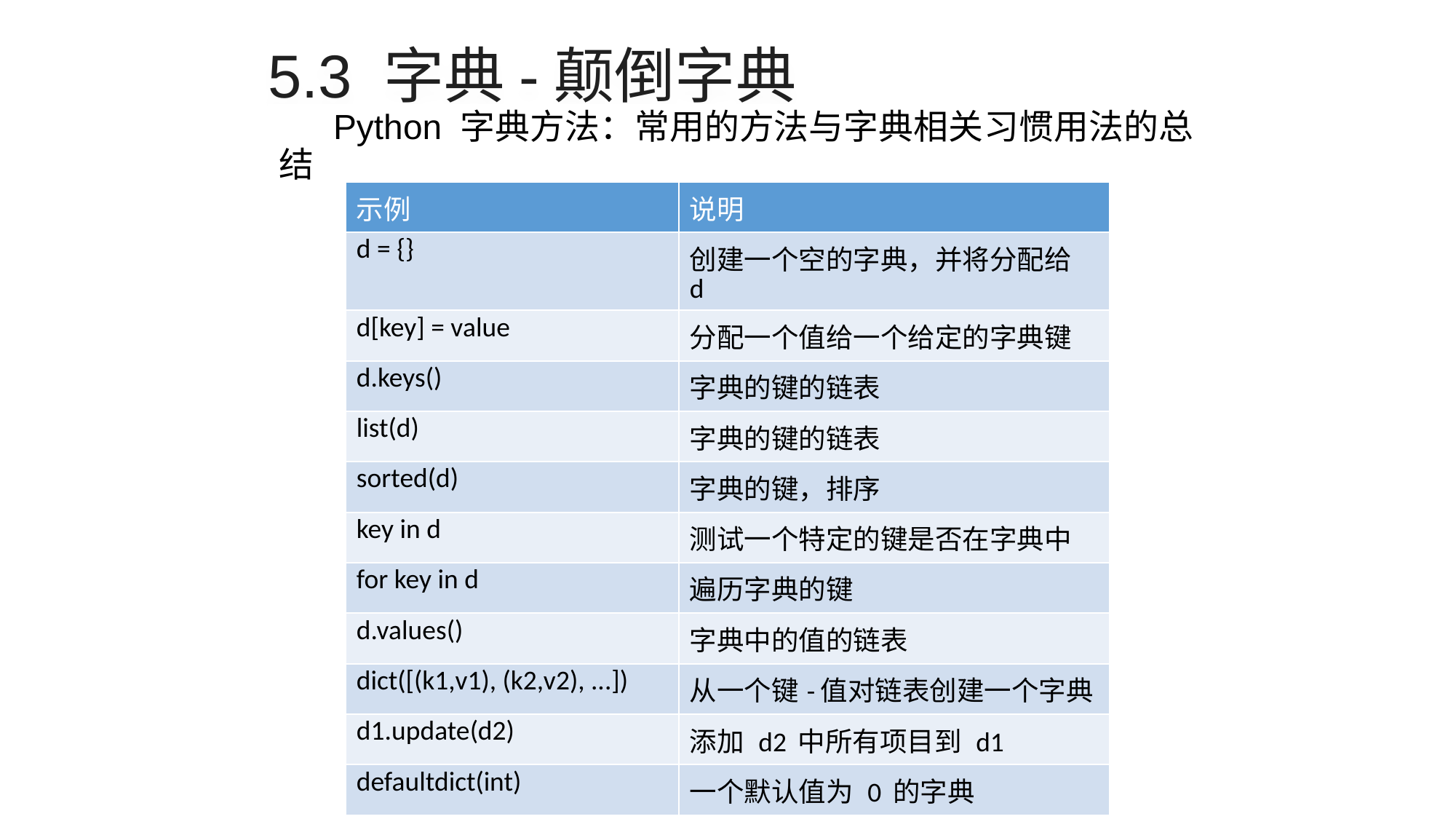

# 5.3 字典-颠倒字典
Python 字典方法：常用的方法与字典相关习惯用法的总结
| 示例 | 说明 |
| --- | --- |
| d = {} | 创建一个空的字典，并将分配给 d |
| d[key] = value | 分配一个值给一个给定的字典键 |
| d.keys() | 字典的键的链表 |
| list(d) | 字典的键的链表 |
| sorted(d) | 字典的键，排序 |
| key in d | 测试一个特定的键是否在字典中 |
| for key in d | 遍历字典的键 |
| d.values() | 字典中的值的链表 |
| dict([(k1,v1), (k2,v2), ...]) | 从一个键-值对链表创建一个字典 |
| d1.update(d2) | 添加 d2 中所有项目到 d1 |
| defaultdict(int) | 一个默认值为 0 的字典 |